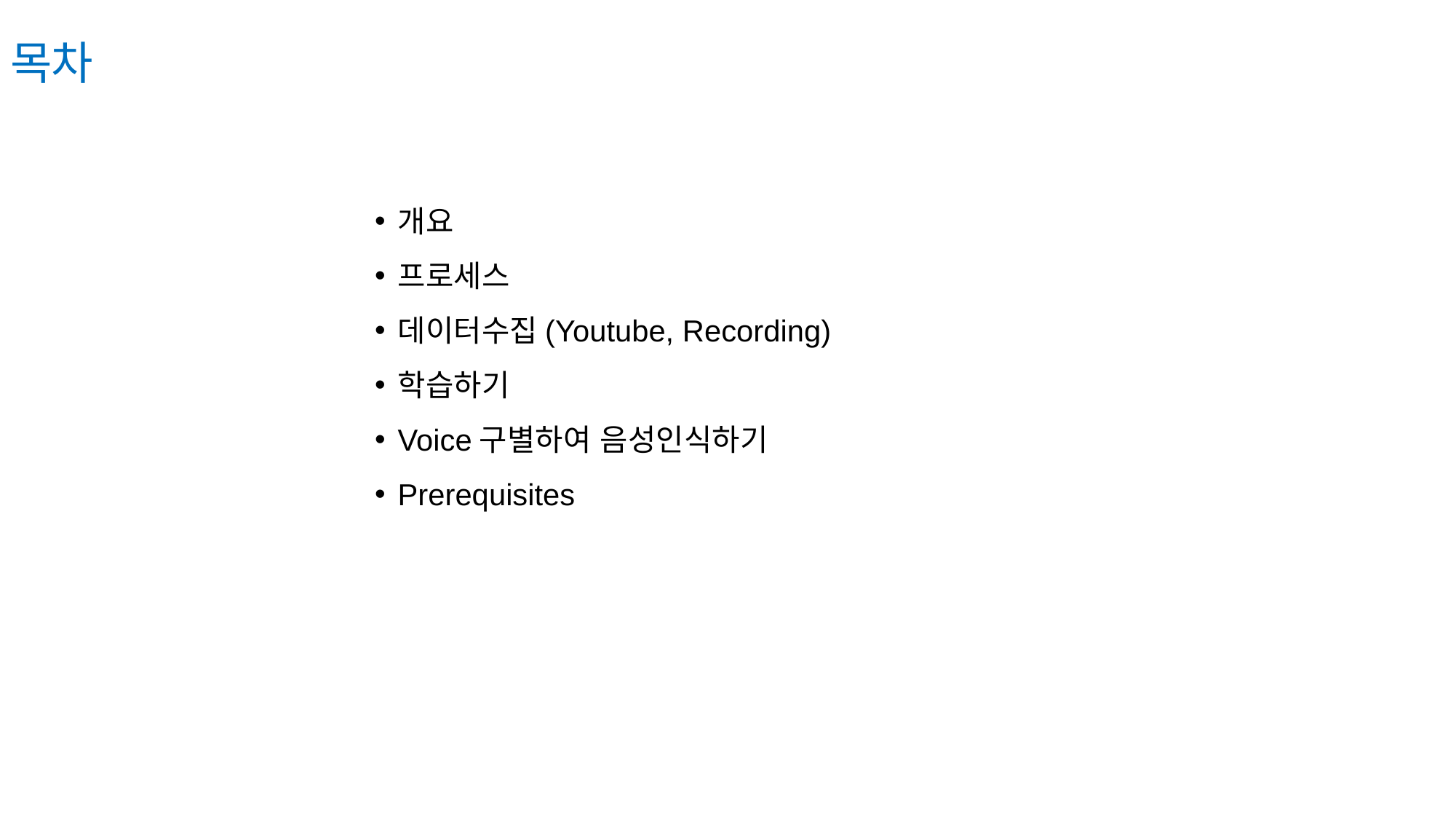

목차
개요
프로세스
데이터수집(Youtube, Recording)
학습하기
Voice구별하여 음성인식하기
Prerequisites